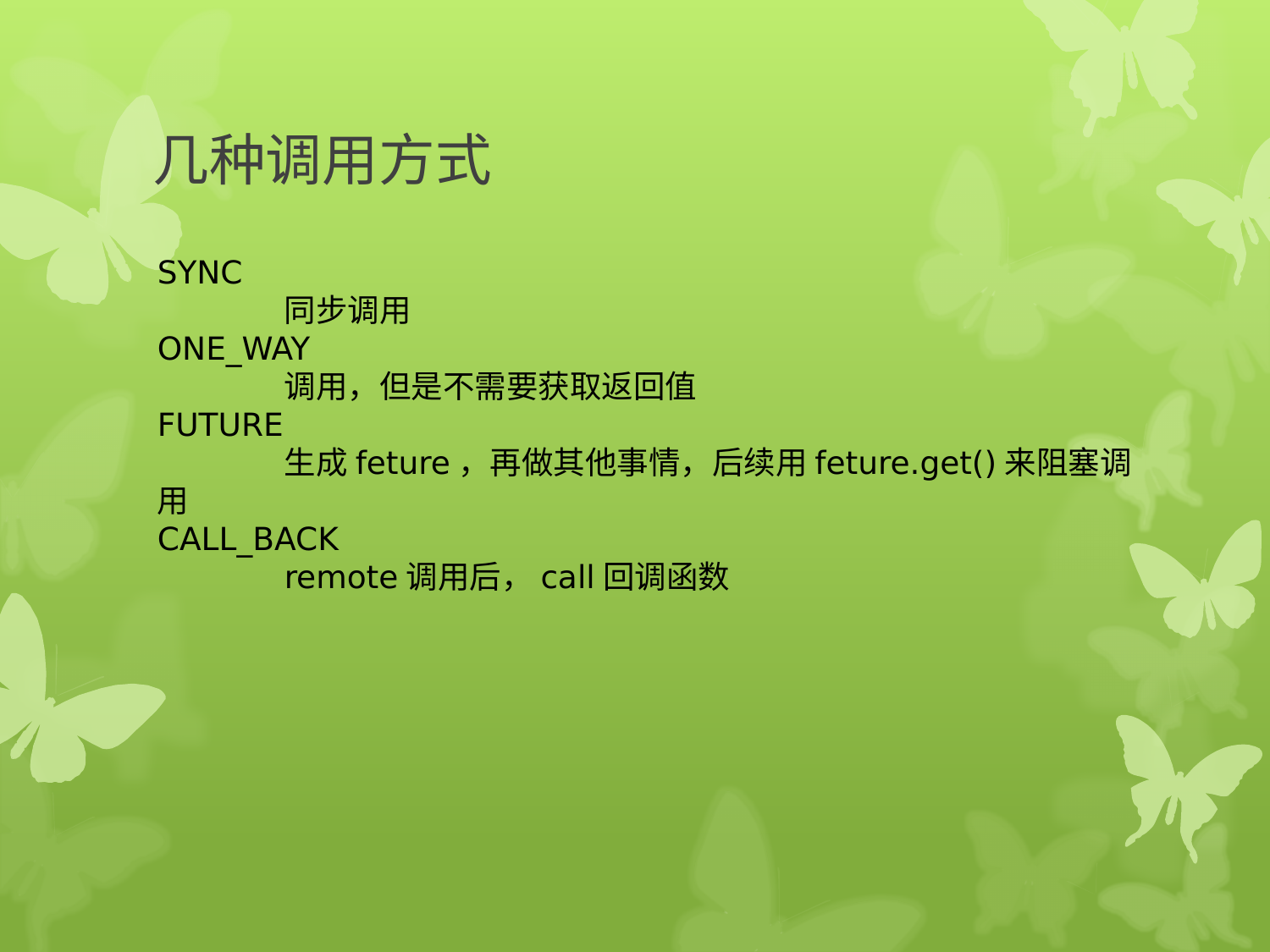

# 几种调用方式
SYNC
	同步调用
ONE_WAY
	调用，但是不需要获取返回值
FUTURE
	生成feture，再做其他事情，后续用feture.get()来阻塞调用
CALL_BACK
	remote调用后，call回调函数